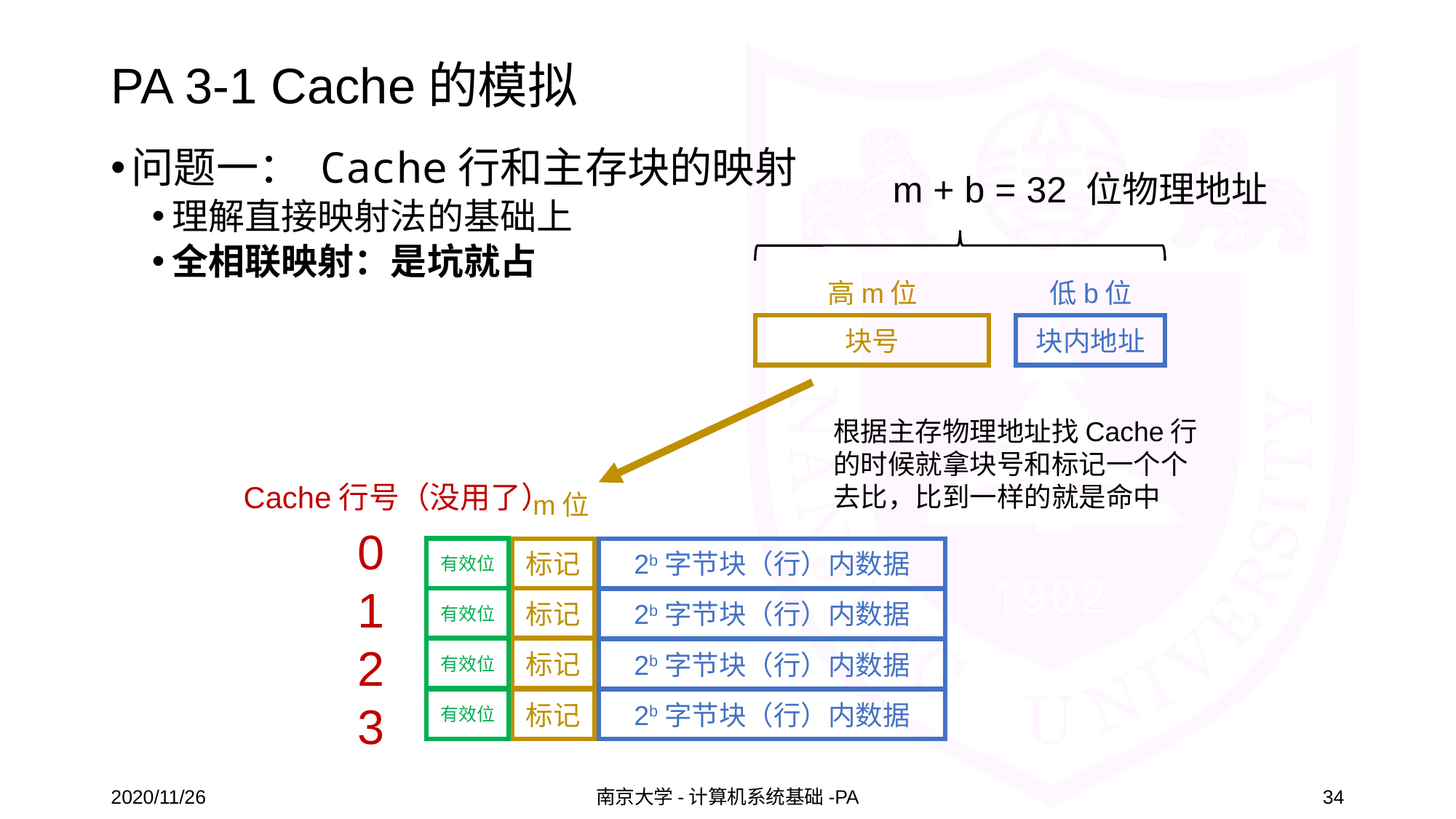

# PA 3-1 Cache的模拟
问题一： Cache行和主存块的映射
理解直接映射法的基础上
全相联映射：是坑就占
m + b = 32 位物理地址
高m位
低b位
块号
块内地址
根据主存物理地址找Cache行的时候就拿块号和标记一个个去比，比到一样的就是命中
Cache行号（没用了）
m位
0
1
2
3
有效位
标记
2b字节块（行）内数据
有效位
标记
2b字节块（行）内数据
有效位
标记
2b字节块（行）内数据
有效位
标记
2b字节块（行）内数据
2020/11/26
南京大学-计算机系统基础-PA
34